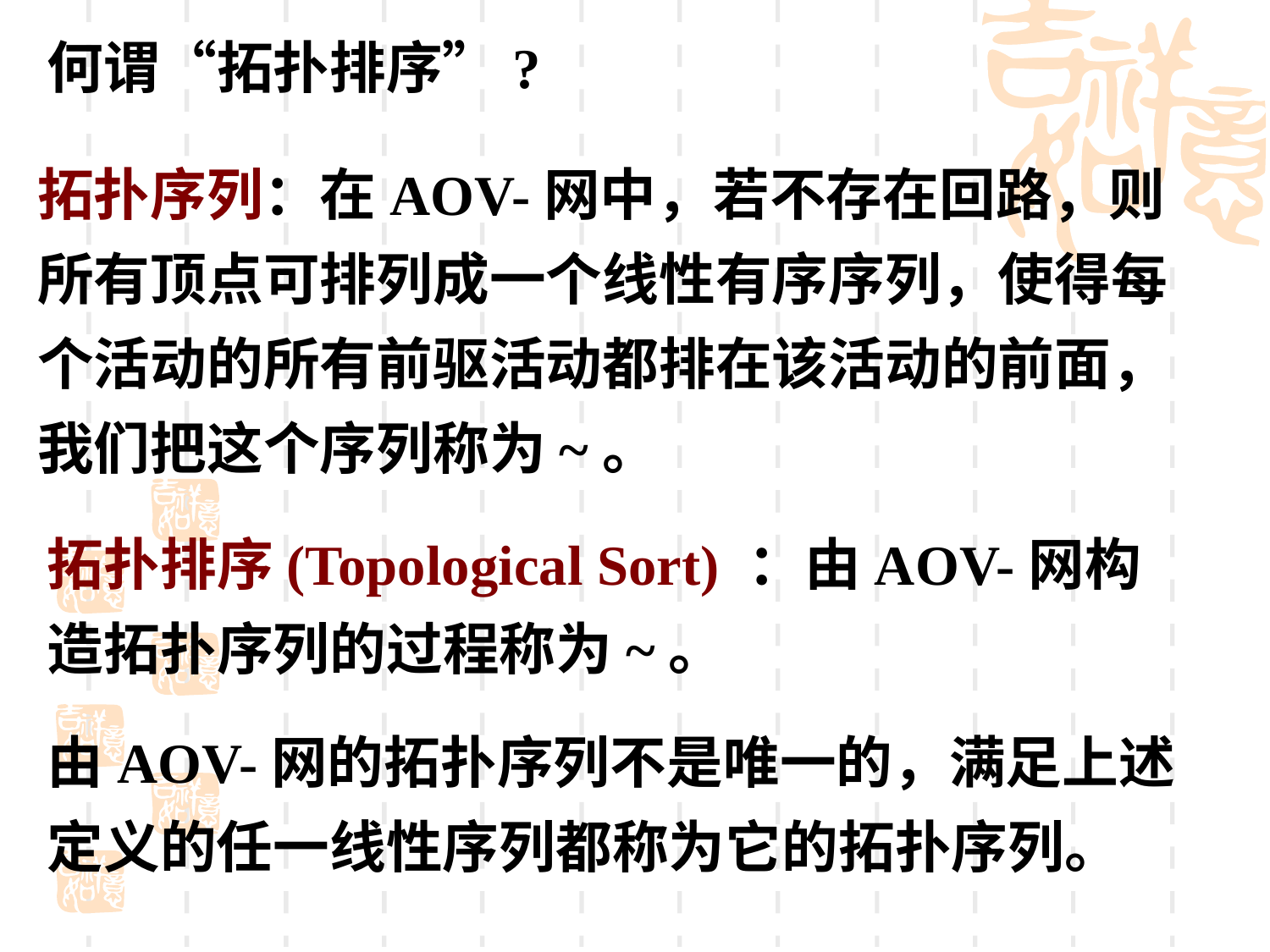

何谓“拓扑排序”?
拓扑序列：在AOV-网中，若不存在回路，则所有顶点可排列成一个线性有序序列，使得每个活动的所有前驱活动都排在该活动的前面，我们把这个序列称为~。
拓扑排序(Topological Sort) ：由AOV-网构造拓扑序列的过程称为~。
由AOV-网的拓扑序列不是唯一的，满足上述定义的任一线性序列都称为它的拓扑序列。